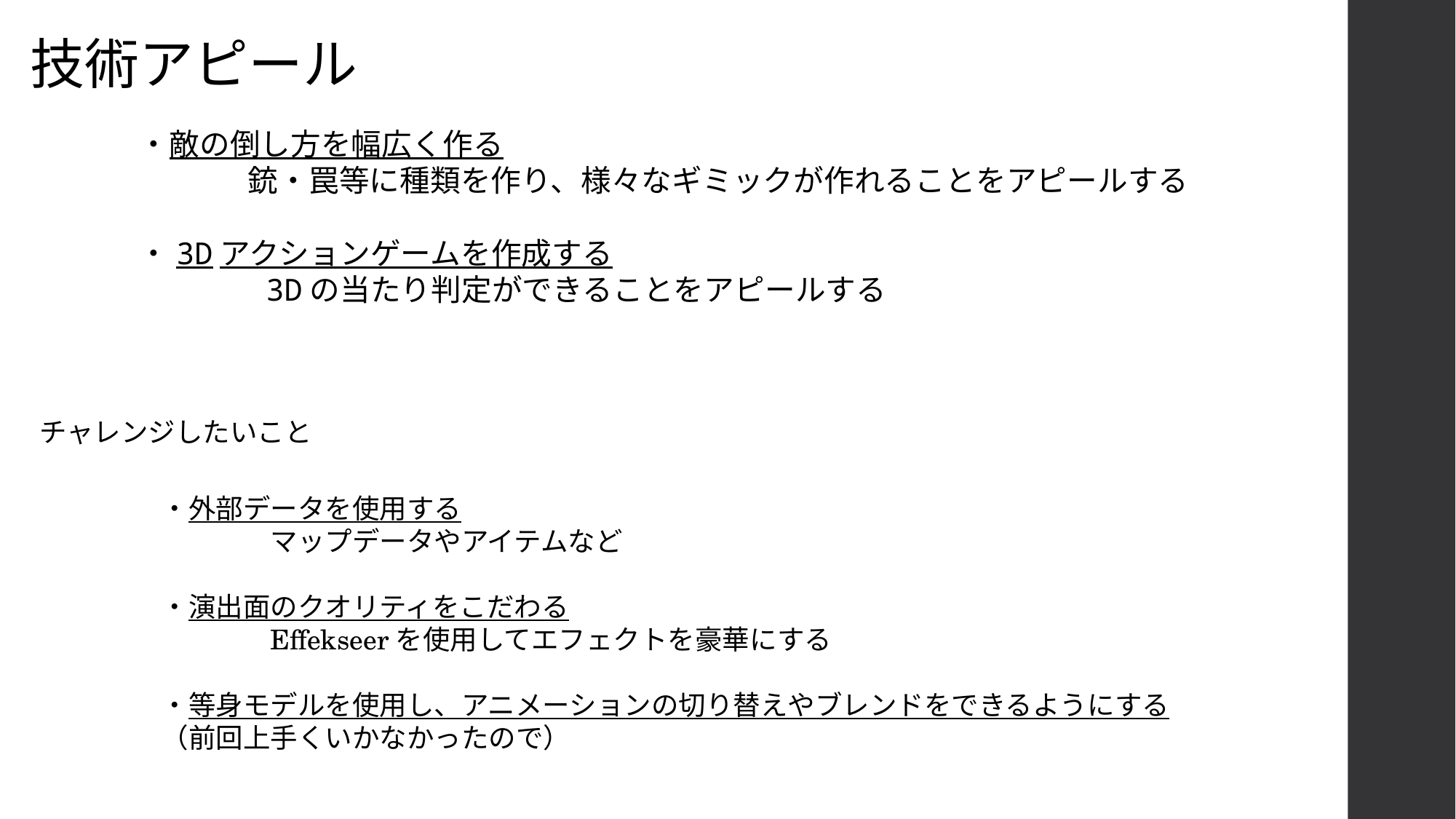

技術アピール
・敵の倒し方を幅広く作る
	銃・罠等に種類を作り、様々なギミックが作れることをアピールする

・3Dアクションゲームを作成する
	 3Dの当たり判定ができることをアピールする
チャレンジしたいこと
・外部データを使用する
	マップデータやアイテムなど

・演出面のクオリティをこだわる
	Effekseerを使用してエフェクトを豪華にする

・等身モデルを使用し、アニメーションの切り替えやブレンドをできるようにする
（前回上手くいかなかったので）